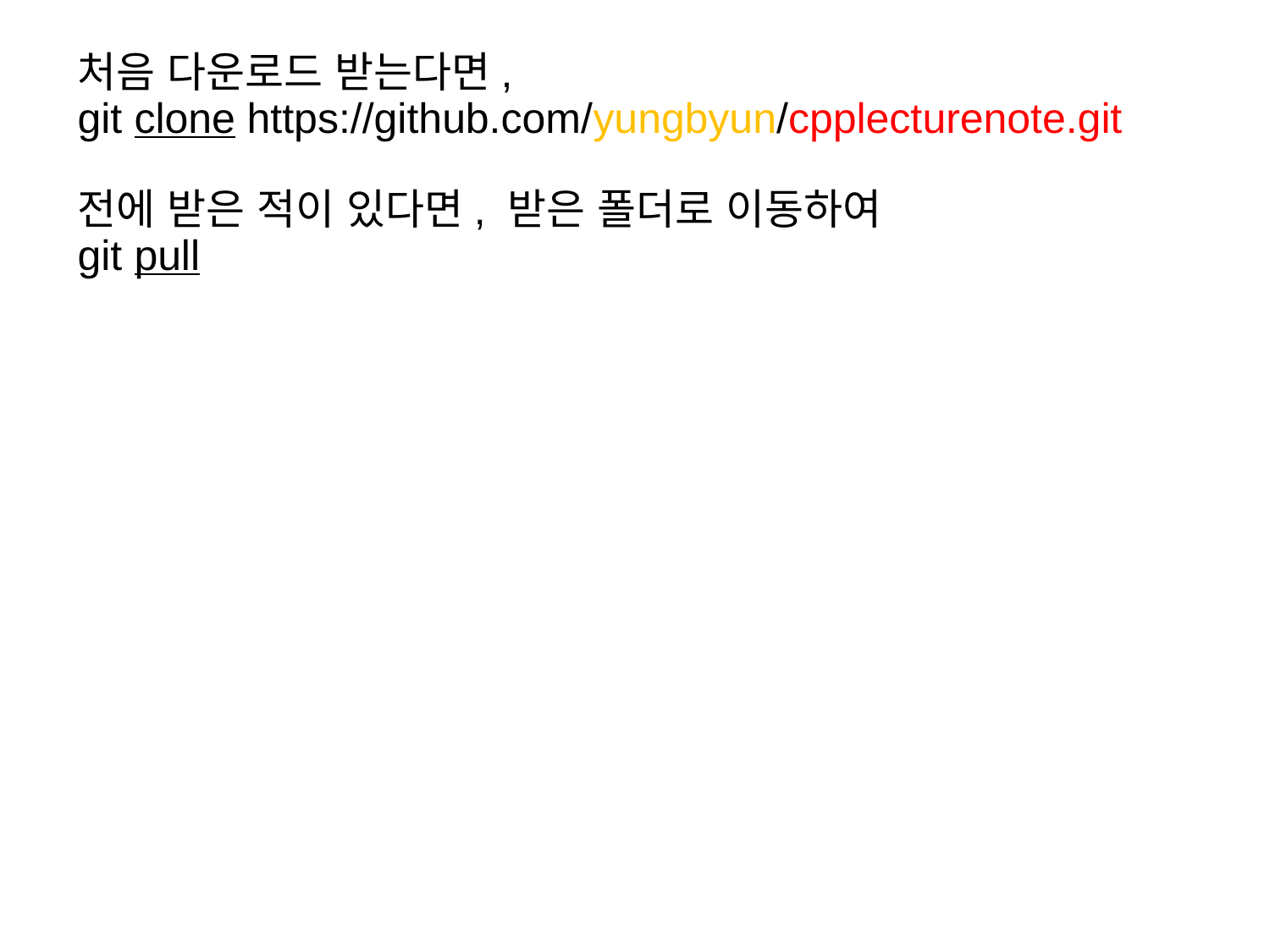

처음 다운로드 받는다면,
git clone https://github.com/yungbyun/cpplecturenote.git

전에 받은 적이 있다면, 받은 폴더로 이동하여
git pull